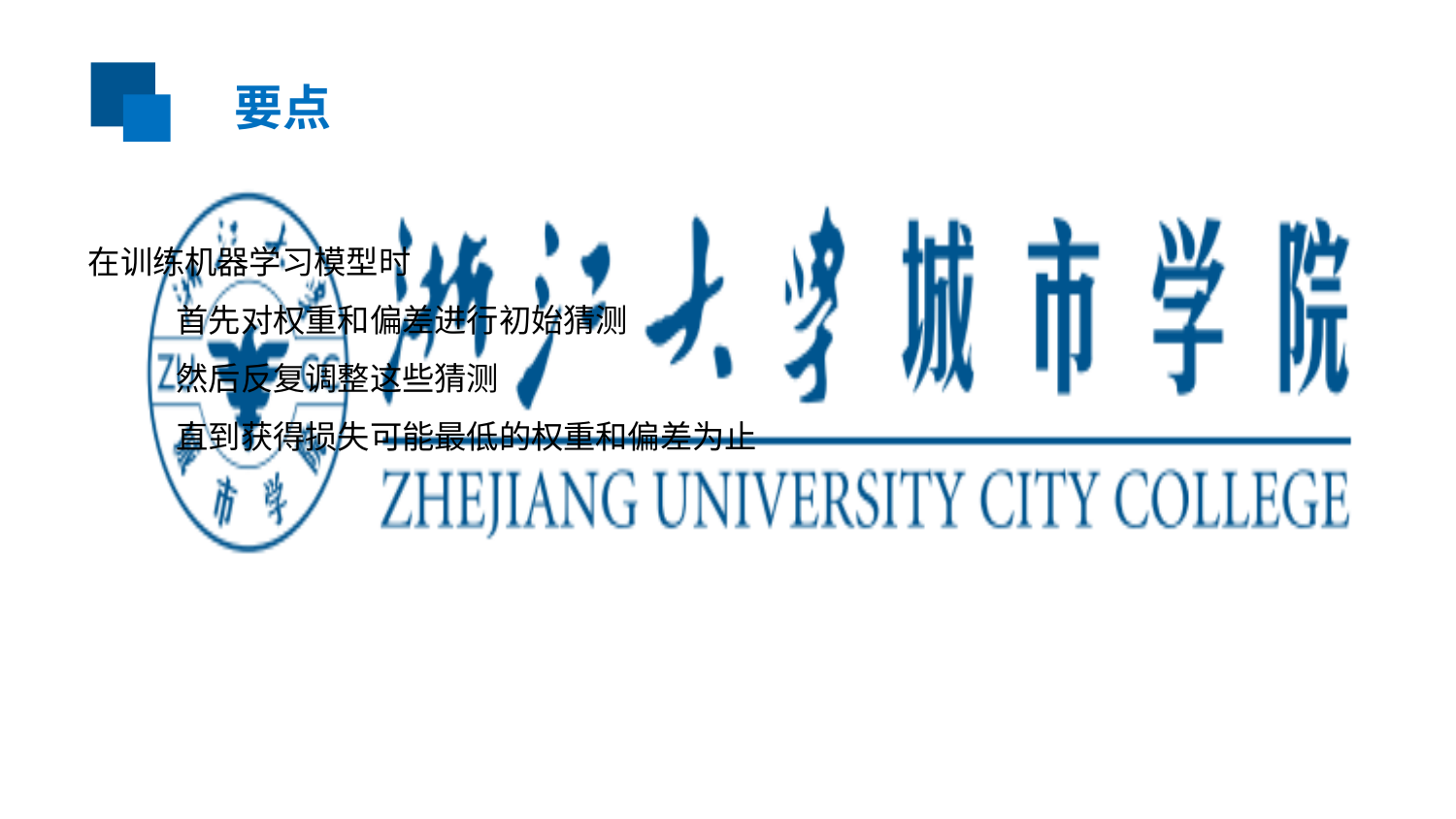

要点
在训练机器学习模型时
	首先对权重和偏差进行初始猜测
	然后反复调整这些猜测
	直到获得损失可能最低的权重和偏差为止